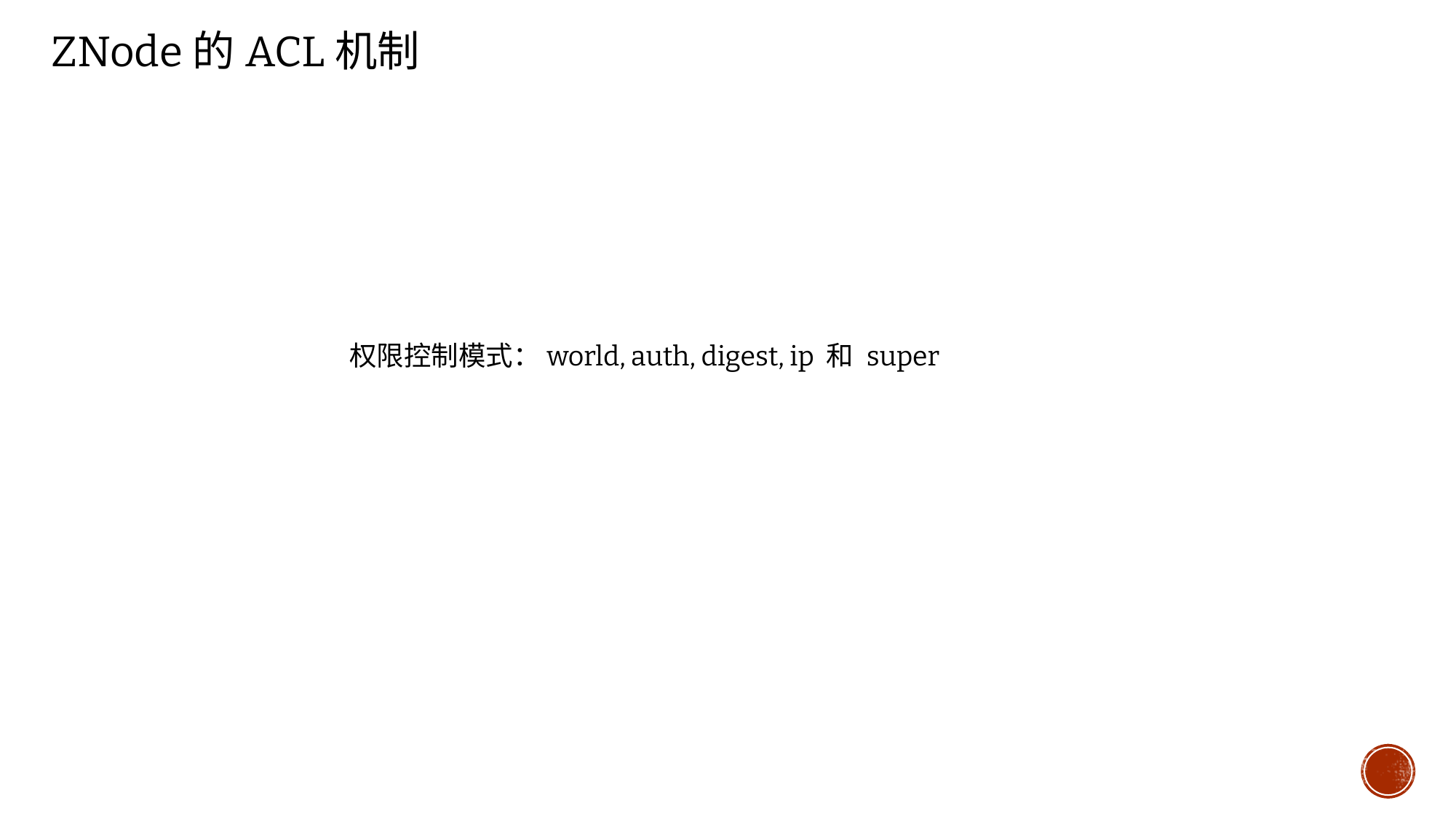

ZNode的ACL机制
权限控制模式：world, auth, digest, ip 和 super